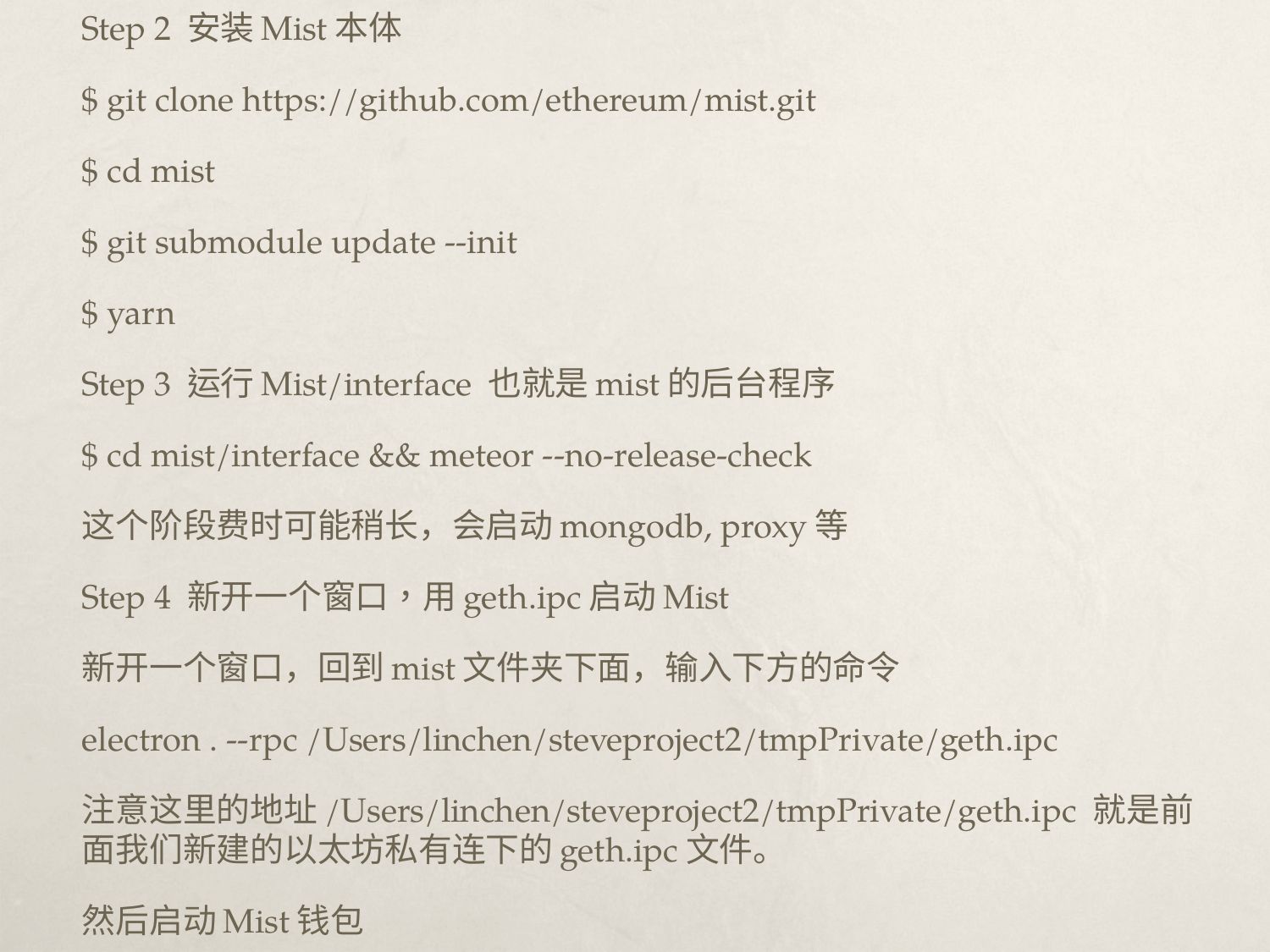

Step 2 安装Mist本体
$ git clone https://github.com/ethereum/mist.git
$ cd mist
$ git submodule update --init
$ yarn
Step 3 运行Mist/interface 也就是mist的后台程序
$ cd mist/interface && meteor --no-release-check
这个阶段费时可能稍长，会启动mongodb, proxy等
Step 4 新开一个窗口，用geth.ipc启动Mist
新开一个窗口，回到mist文件夹下面，输入下方的命令
electron . --rpc /Users/linchen/steveproject2/tmpPrivate/geth.ipc
注意这里的地址/Users/linchen/steveproject2/tmpPrivate/geth.ipc 就是前面我们新建的以太坊私有连下的geth.ipc文件。
然后启动Mist钱包